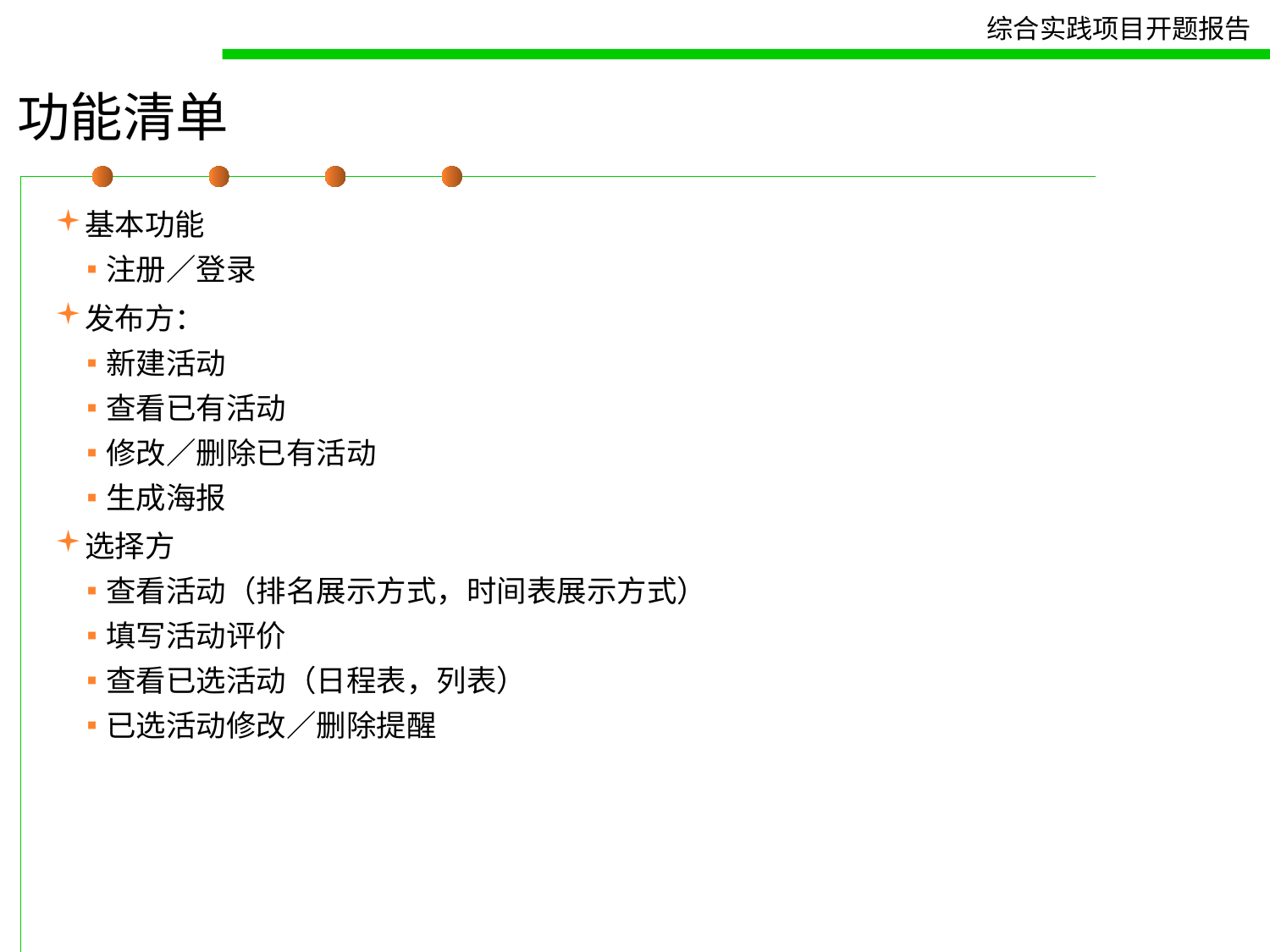

功能清单
基本功能
注册／登录
发布方：
新建活动
查看已有活动
修改／删除已有活动
生成海报
选择方
查看活动（排名展示方式，时间表展示方式）
填写活动评价
查看已选活动（日程表，列表）
已选活动修改／删除提醒